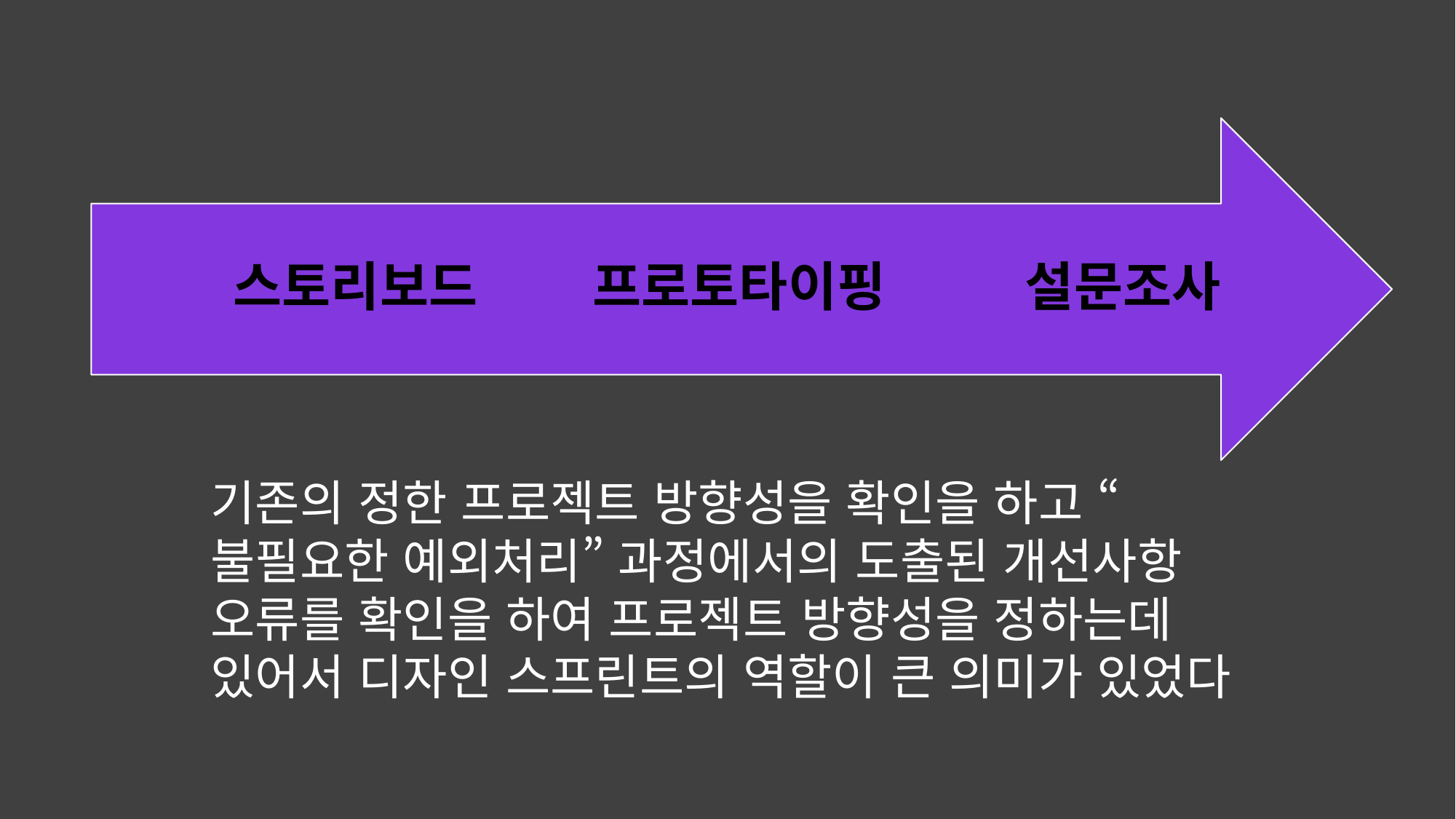

설문조사
프로토타이핑
스토리보드
기존의 정한 프로젝트 방향성을 확인을 하고 “불필요한 예외처리” 과정에서의 도출된 개선사항 오류를 확인을 하여 프로젝트 방향성을 정하는데 있어서 디자인 스프린트의 역할이 큰 의미가 있었다